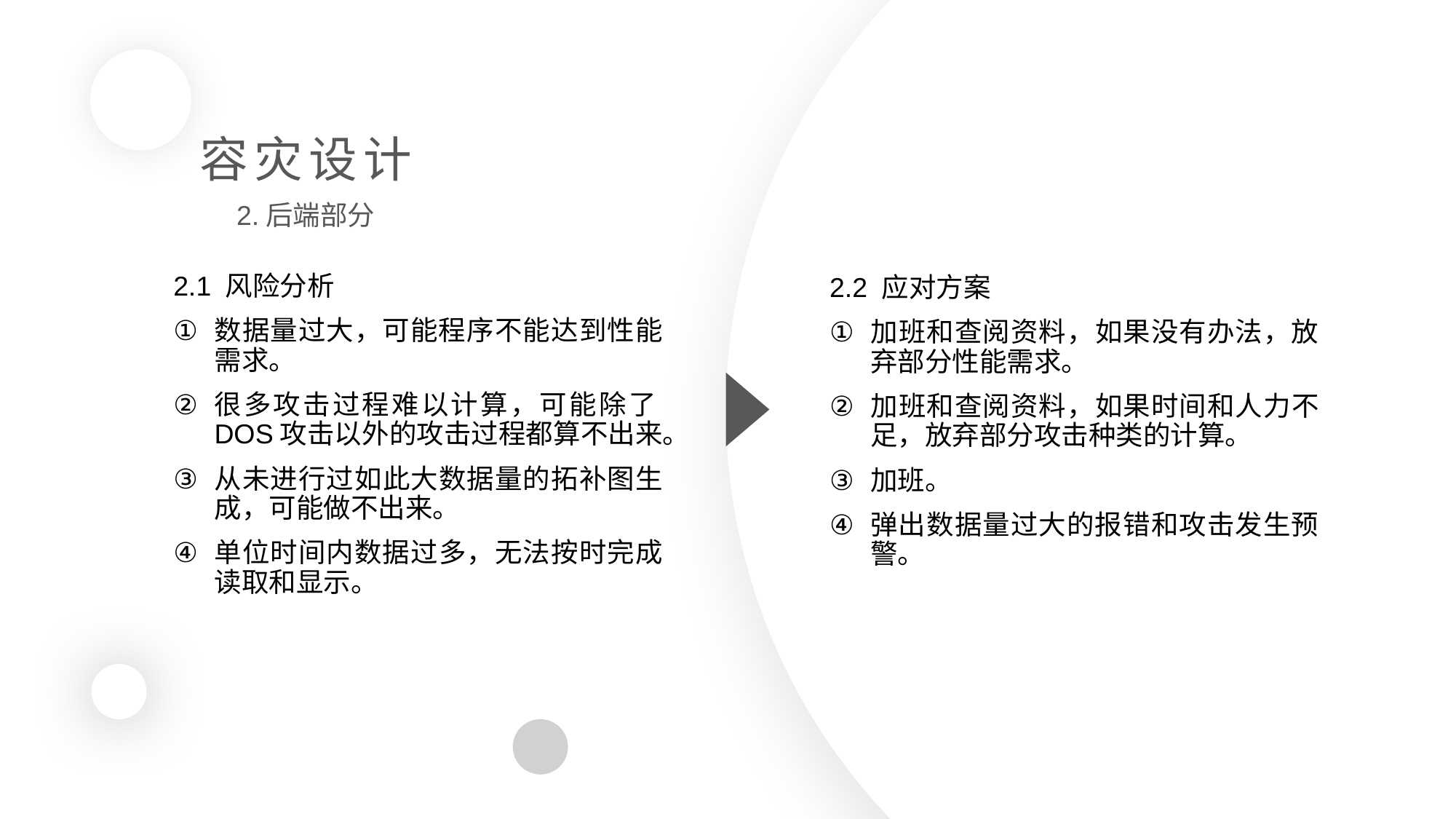

容灾设计
2.后端部分
2.1 风险分析
数据量过大，可能程序不能达到性能需求。
很多攻击过程难以计算，可能除了DOS攻击以外的攻击过程都算不出来。
从未进行过如此大数据量的拓补图生成，可能做不出来。
单位时间内数据过多，无法按时完成读取和显示。

2.2 应对方案
加班和查阅资料，如果没有办法，放弃部分性能需求。
加班和查阅资料，如果时间和人力不足，放弃部分攻击种类的计算。
加班。
弹出数据量过大的报错和攻击发生预警。